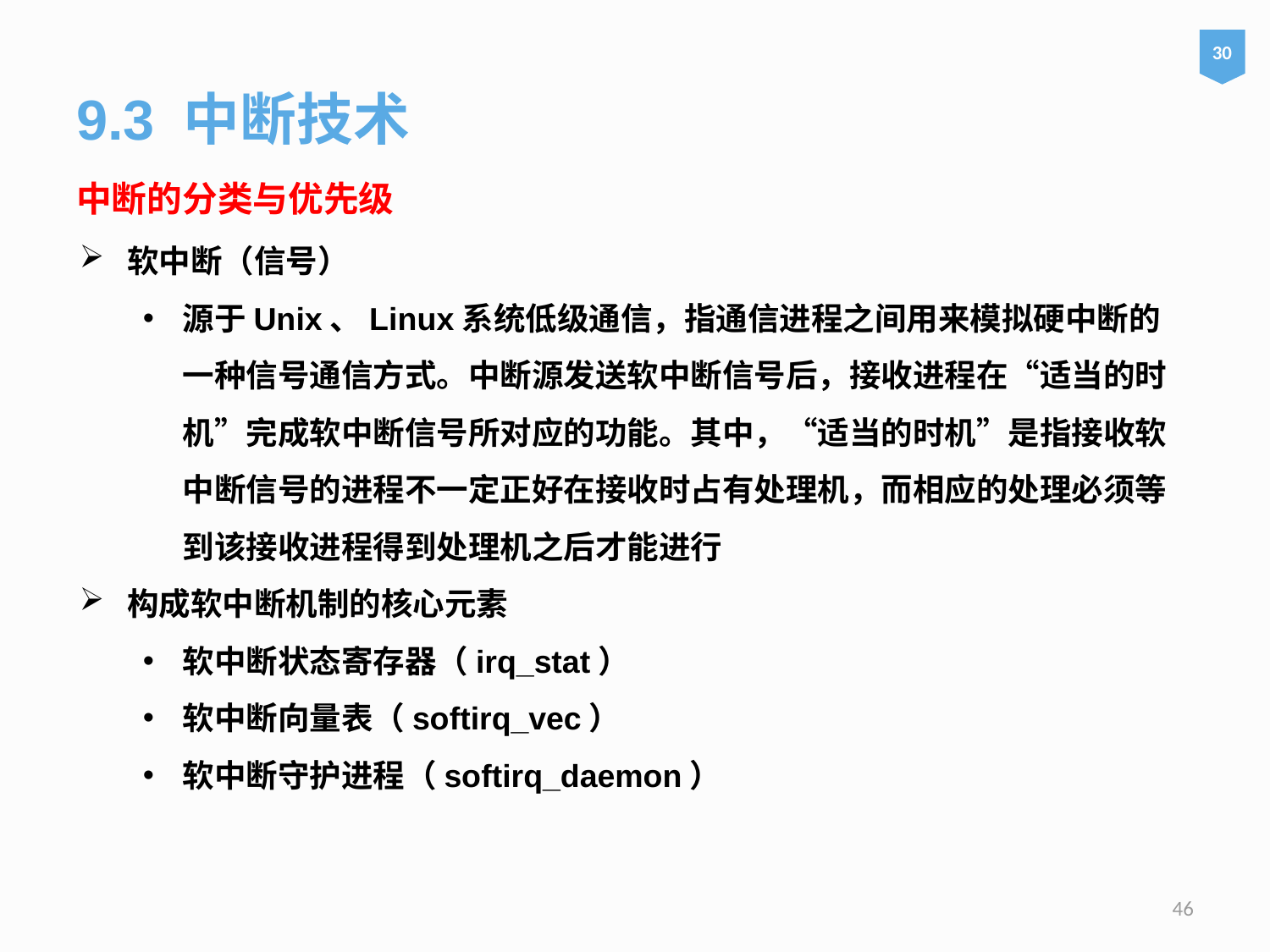

30
9.3 中断技术
中断的分类与优先级
软中断（信号）
源于Unix、Linux系统低级通信，指通信进程之间用来模拟硬中断的一种信号通信方式。中断源发送软中断信号后，接收进程在“适当的时机”完成软中断信号所对应的功能。其中，“适当的时机”是指接收软中断信号的进程不一定正好在接收时占有处理机，而相应的处理必须等到该接收进程得到处理机之后才能进行
构成软中断机制的核心元素
软中断状态寄存器（irq_stat）
软中断向量表（softirq_vec）
软中断守护进程（softirq_daemon）

46